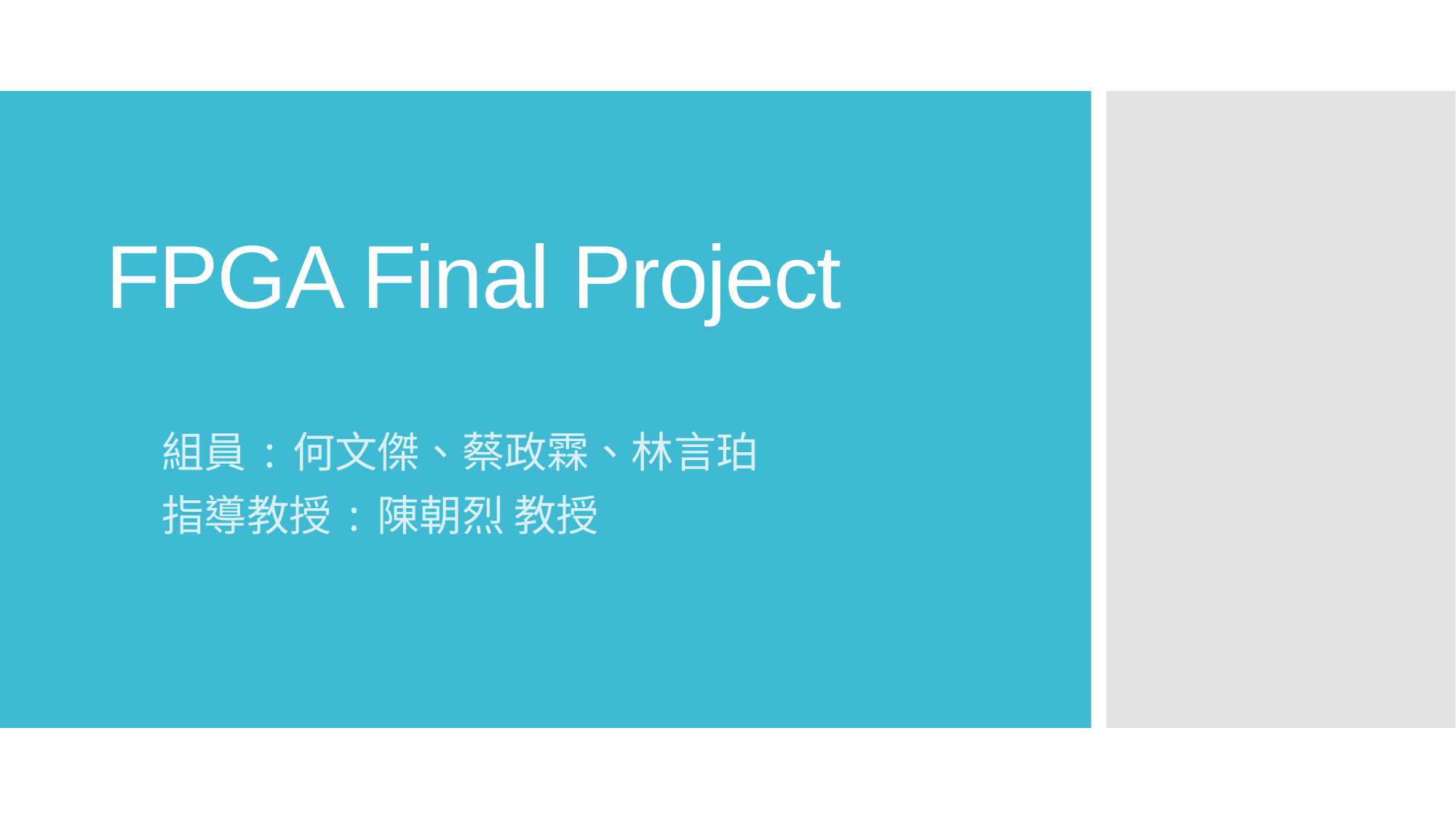

# FPGA Final Project
組員:何文傑、蔡政霖、林言珀
指導教授:陳朝烈 教授